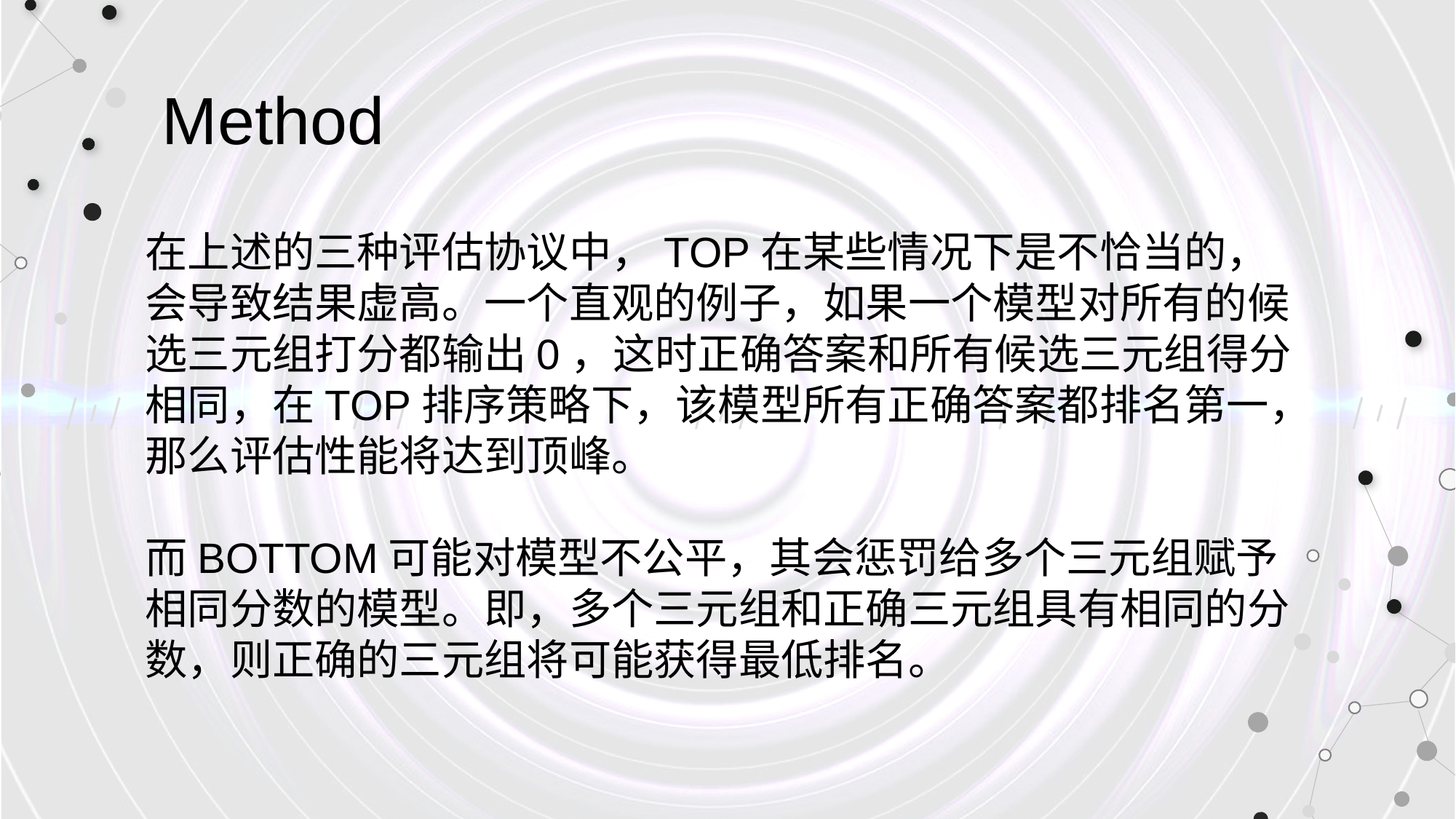

Method

在上述的三种评估协议中，TOP在某些情况下是不恰当的，会导致结果虚高。一个直观的例子，如果一个模型对所有的候选三元组打分都输出0，这时正确答案和所有候选三元组得分相同，在TOP排序策略下，该模型所有正确答案都排名第一，那么评估性能将达到顶峰。

而BOTTOM可能对模型不公平，其会惩罚给多个三元组赋予相同分数的模型。即，多个三元组和正确三元组具有相同的分数，则正确的三元组将可能获得最低排名。